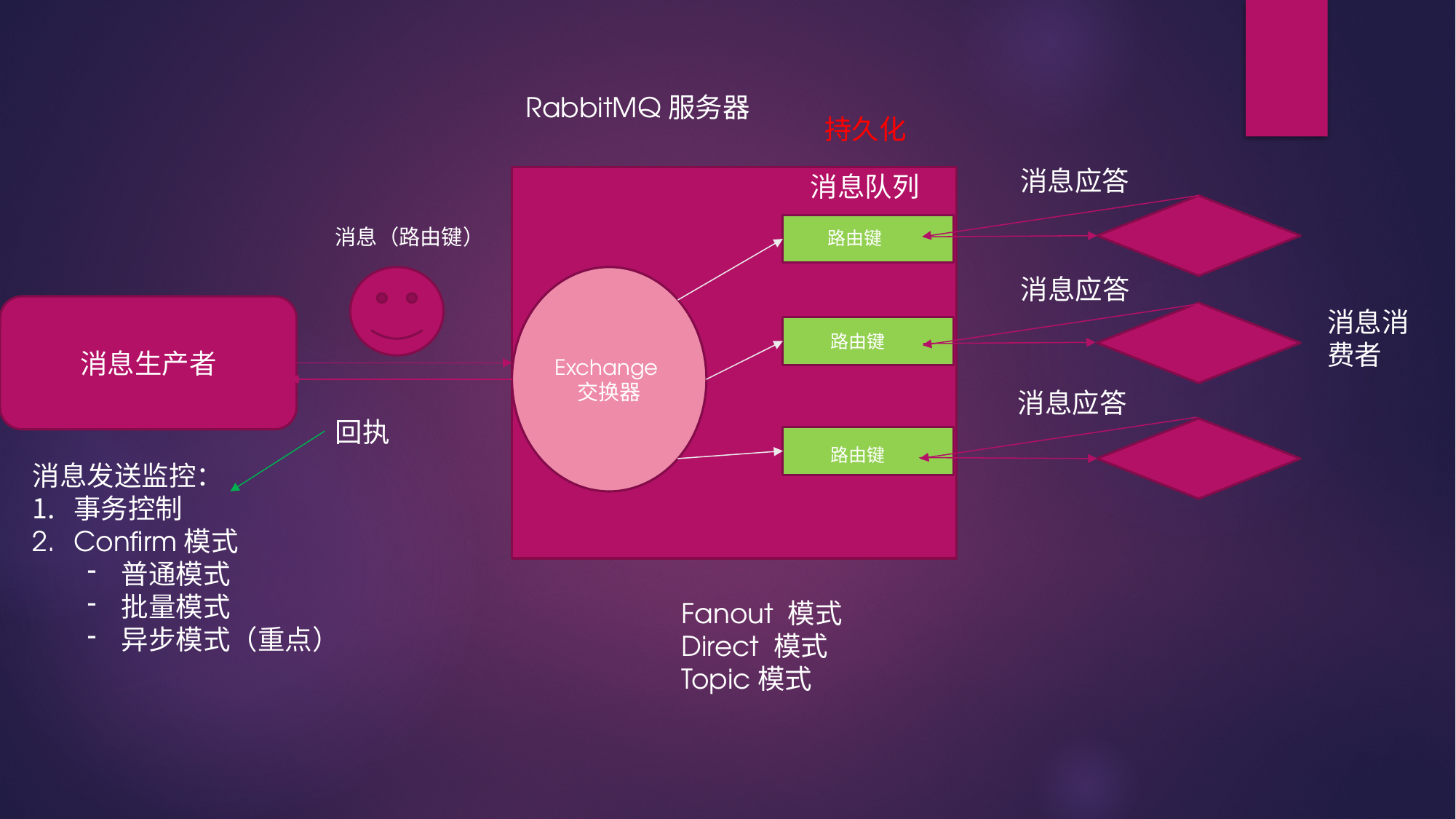

RabbitMQ服务器

持久化
消息应答
消息队列

消息（路由键）
路由键
消息应答

Exchange交换器
消息生产者
消息消费者

路由键
消息应答
回执

路由键
消息发送监控：
事务控制
Confirm模式
普通模式
批量模式
异步模式（重点）
Fanout 模式
Direct 模式
Topic模式